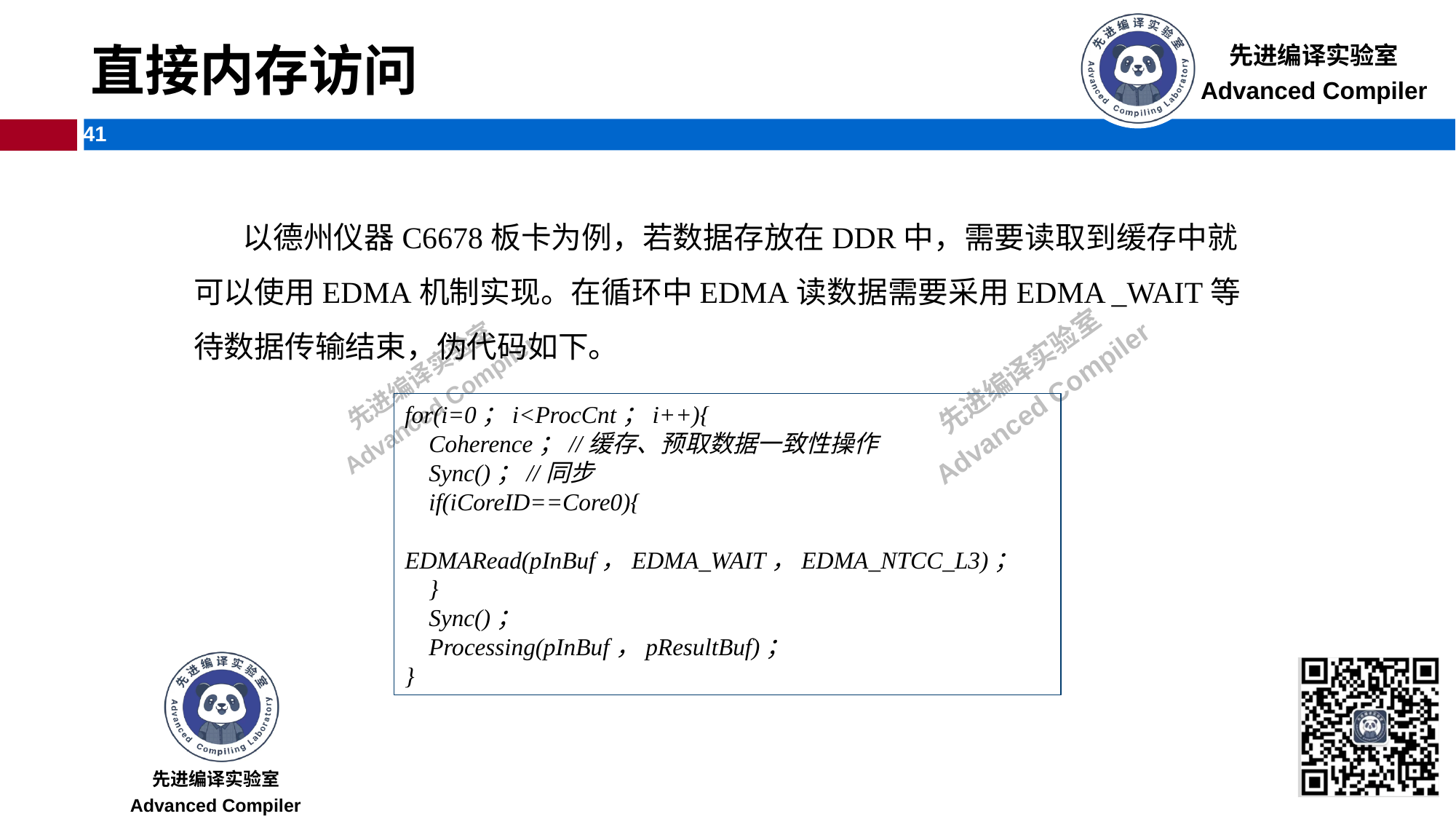

# 直接内存访问
    以德州仪器C6678板卡为例，若数据存放在DDR中，需要读取到缓存中就可以使用EDMA机制实现。在循环中EDMA读数据需要采用EDMA _WAIT等待数据传输结束，伪代码如下。
for(i=0；i<ProcCnt；i++){
    Coherence；//缓存、预取数据一致性操作
    Sync()；//同步
    if(iCoreID==Core0){
        EDMARead(pInBuf，EDMA_WAIT，EDMA_NTCC_L3)；
    }
    Sync()；
    Processing(pInBuf，pResultBuf)；
}